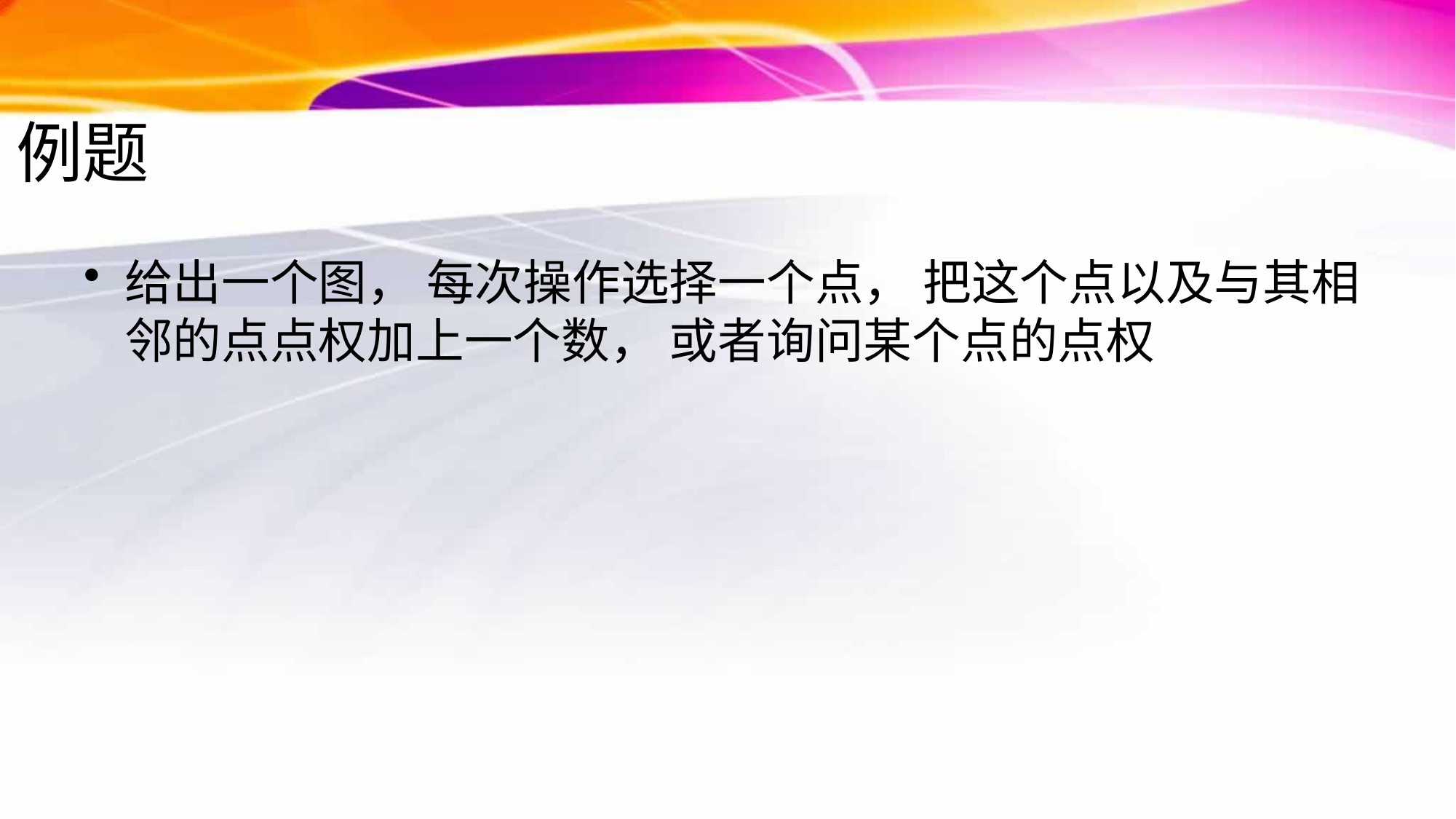

# 例题
给出一个图， 每次操作选择一个点， 把这个点以及与其相邻的点点权加上一个数， 或者询问某个点的点权